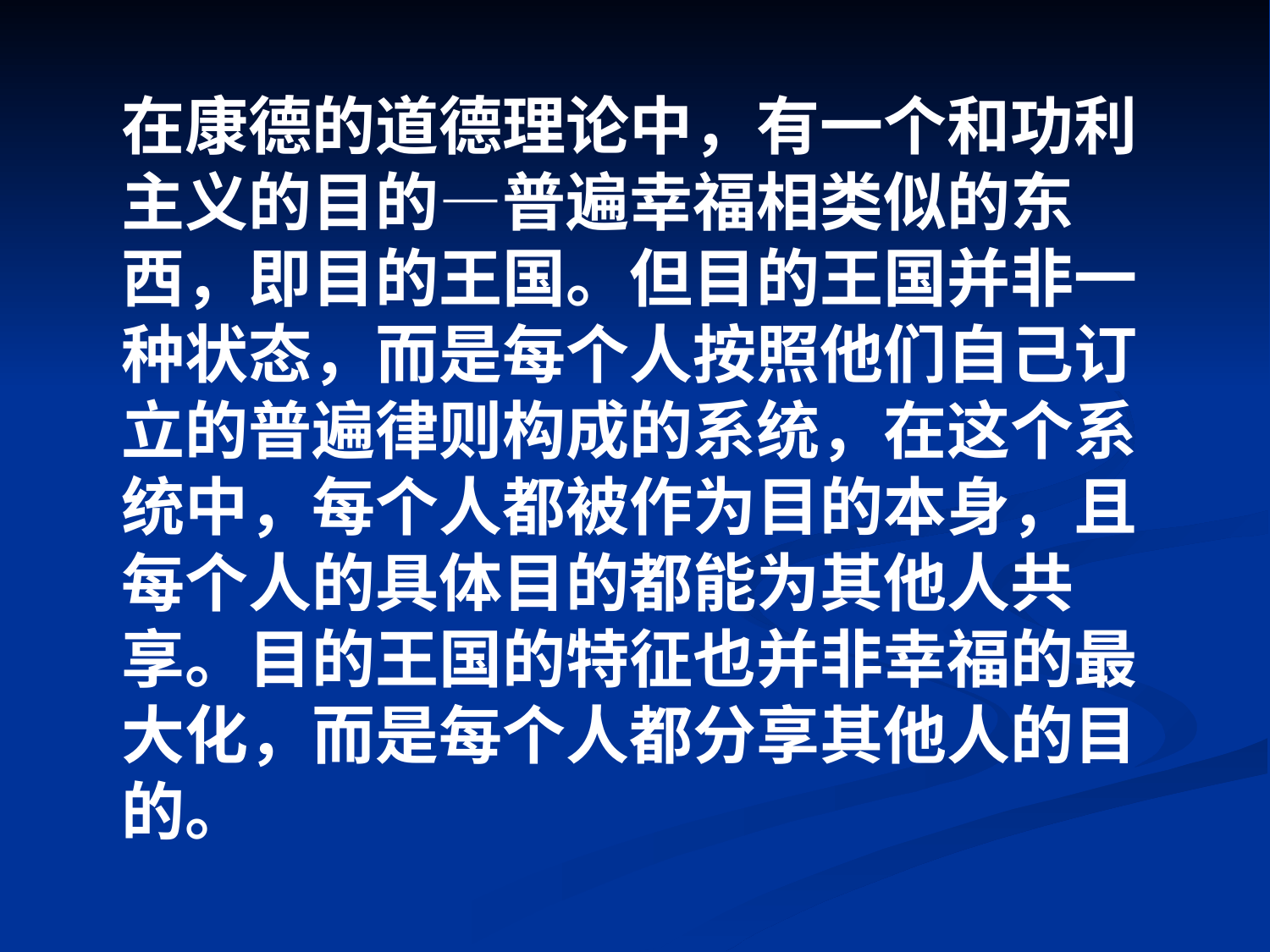

在康德的道德理论中，有一个和功利主义的目的—普遍幸福相类似的东西，即目的王国。但目的王国并非一种状态，而是每个人按照他们自己订立的普遍律则构成的系统，在这个系统中，每个人都被作为目的本身，且每个人的具体目的都能为其他人共享。目的王国的特征也并非幸福的最大化，而是每个人都分享其他人的目的。